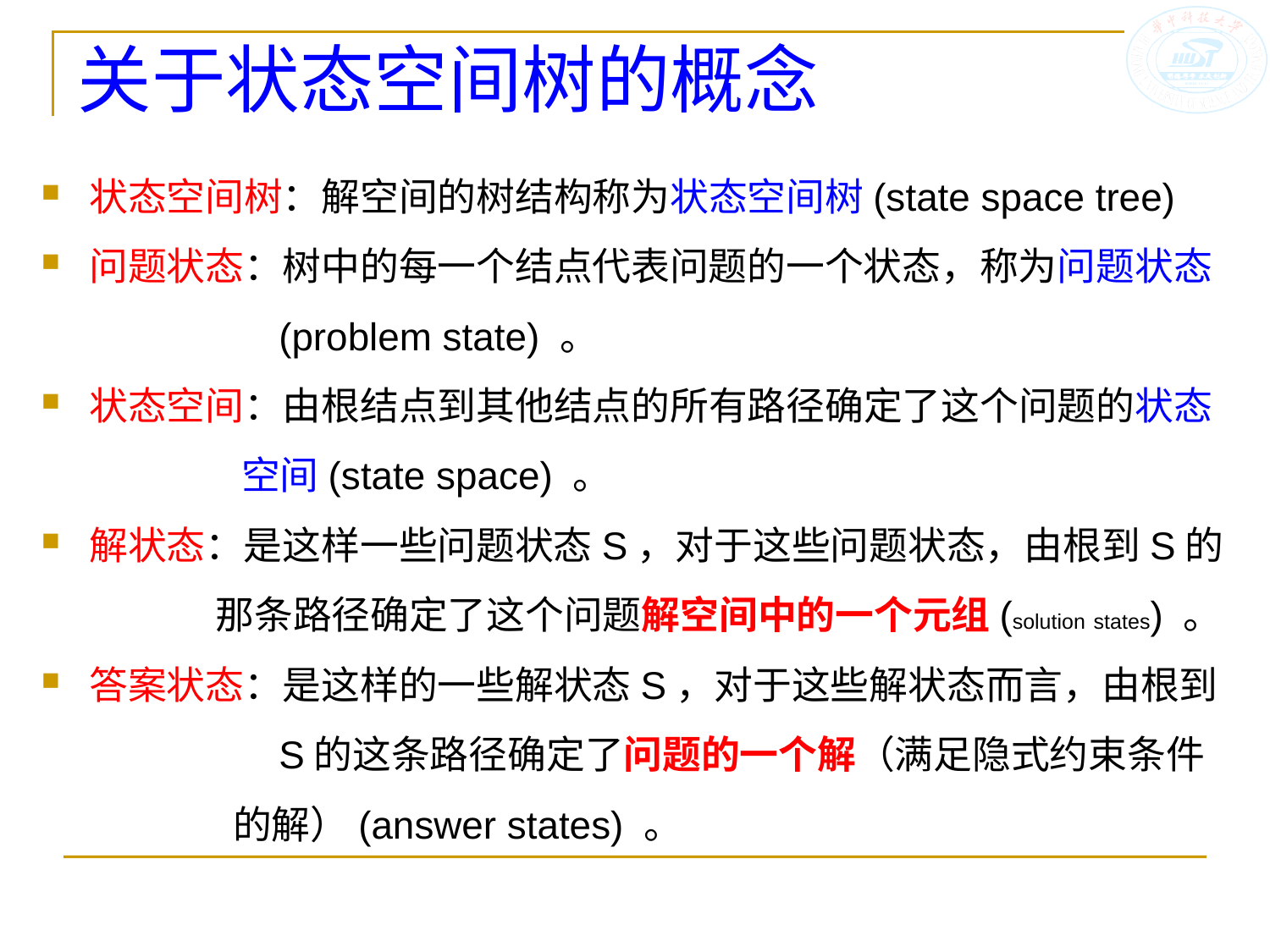

# 关于状态空间树的概念
状态空间树：解空间的树结构称为状态空间树(state space tree)
问题状态：树中的每一个结点代表问题的一个状态，称为问题状态
                      (problem state) 。
状态空间：由根结点到其他结点的所有路径确定了这个问题的状态
                      空间(state space) 。
解状态：是这样一些问题状态S，对于这些问题状态，由根到S的
                   那条路径确定了这个问题解空间中的一个元组(solution states) 。
答案状态：是这样的一些解状态S，对于这些解状态而言，由根到
                      S的这条路径确定了问题的一个解（满足隐式约束条件
                     的解）(answer states) 。